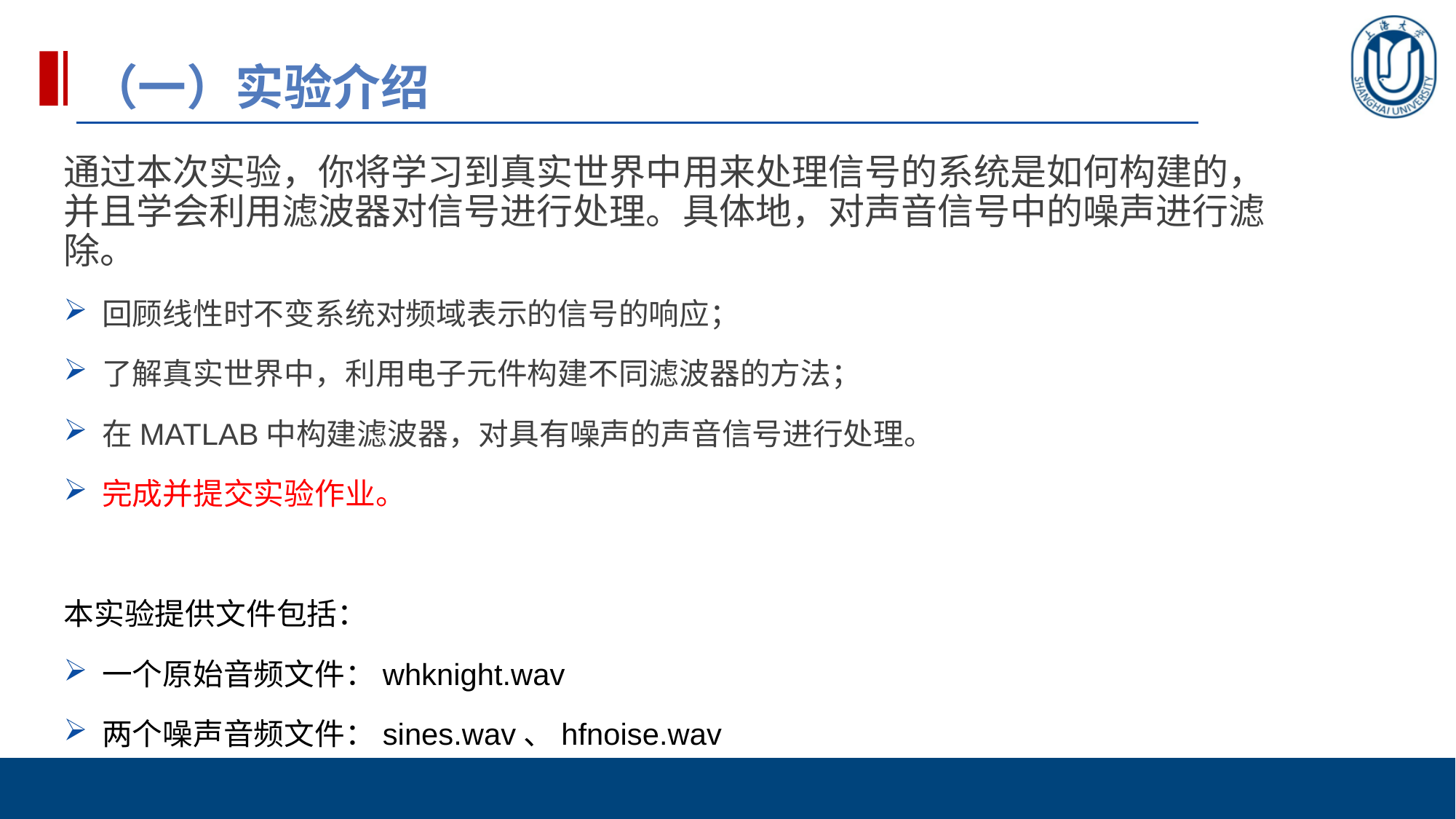

# （一）实验介绍
通过本次实验，你将学习到真实世界中用来处理信号的系统是如何构建的，并且学会利用滤波器对信号进行处理。具体地，对声音信号中的噪声进行滤除。
 回顾线性时不变系统对频域表示的信号的响应；
 了解真实世界中，利用电子元件构建不同滤波器的方法；
 在MATLAB中构建滤波器，对具有噪声的声音信号进行处理。
 完成并提交实验作业。

本实验提供文件包括：
 一个原始音频文件：whknight.wav
 两个噪声音频文件：sines.wav、hfnoise.wav